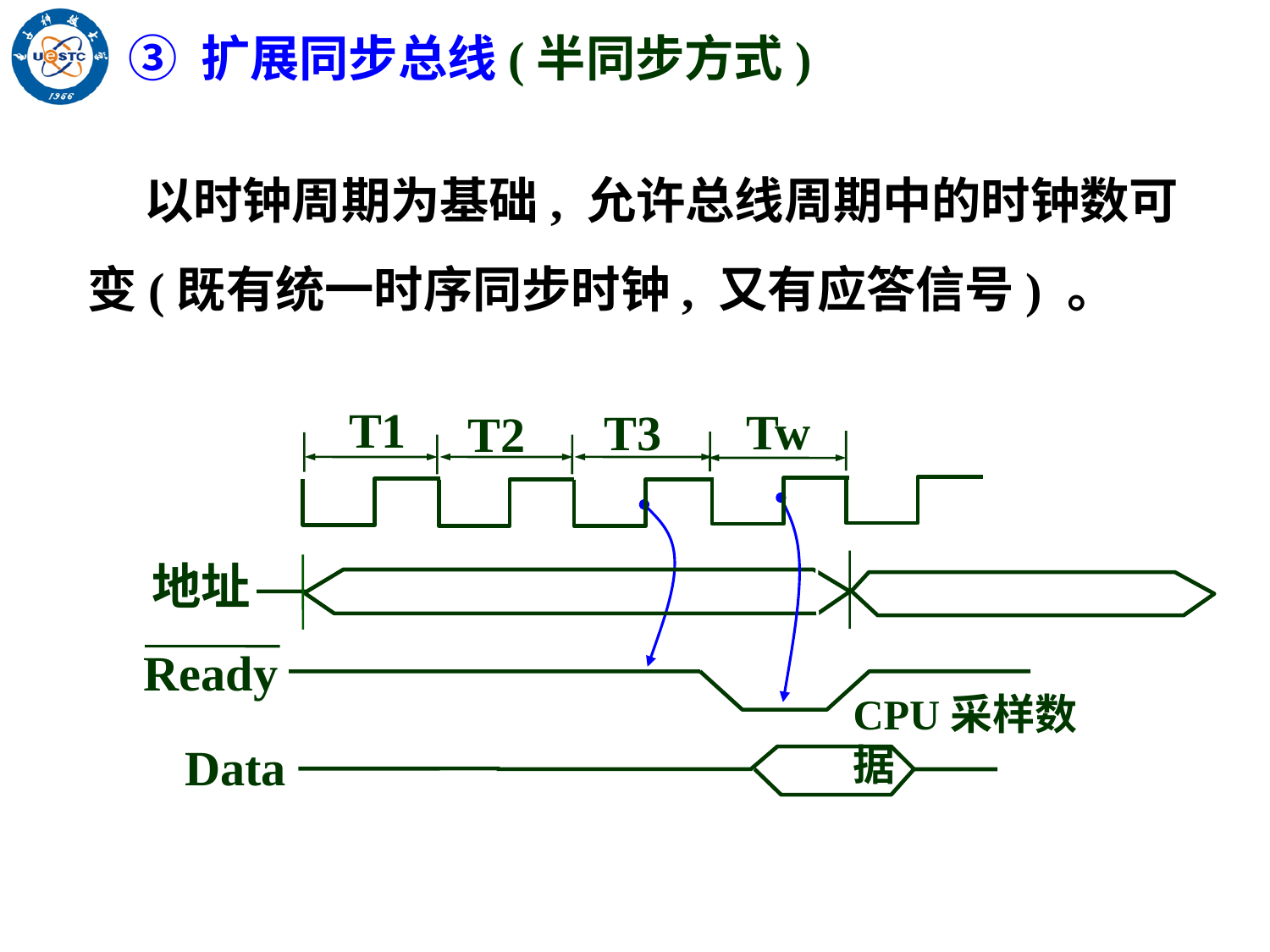

③ 扩展同步总线(半同步方式)
    以时钟周期为基础, 允许总线周期中的时钟数可变(既有统一时序同步时钟, 又有应答信号) 。
T1
T3
T2

Tw

地址

Ready

CPU采样数据
Data